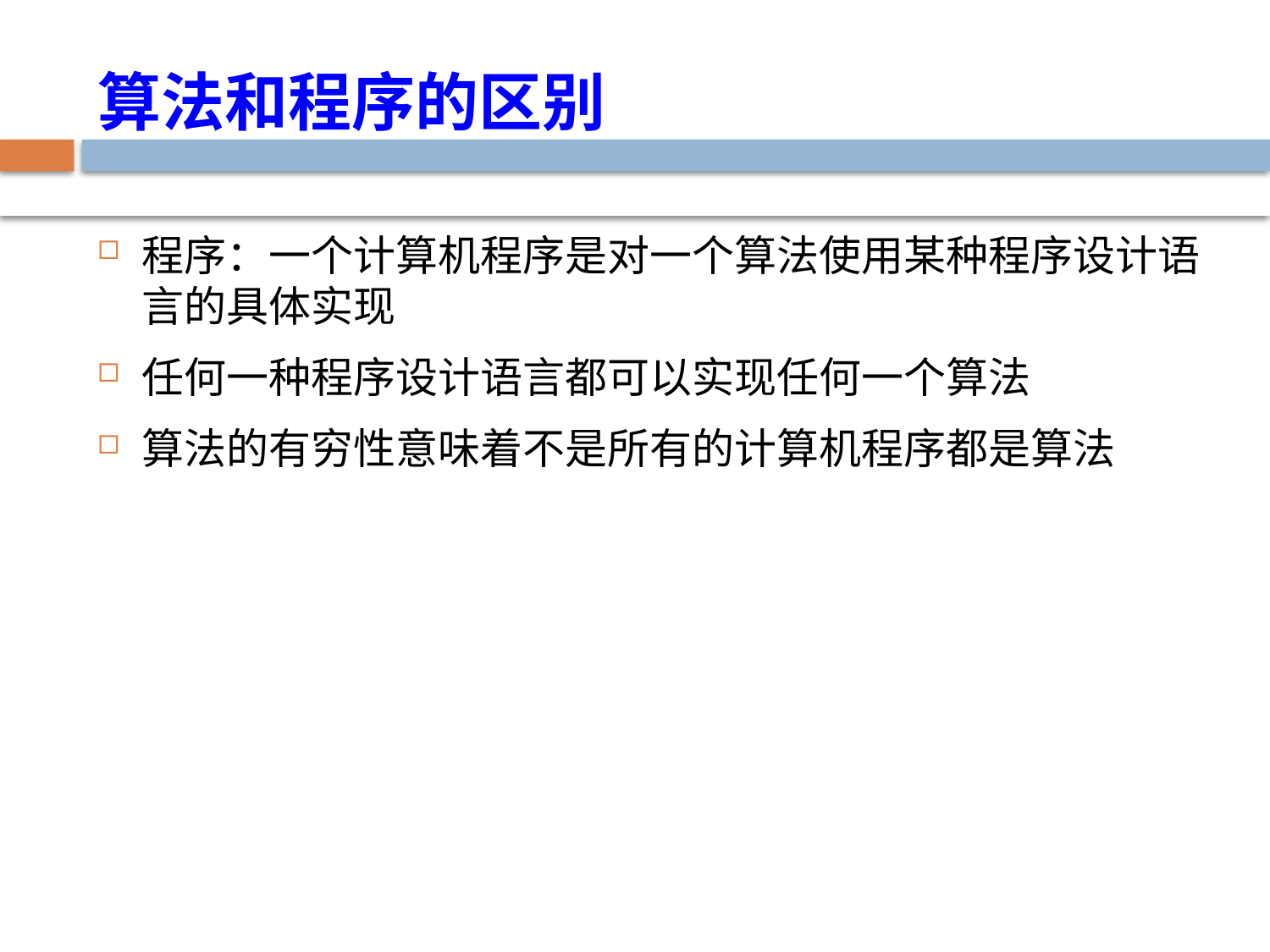

# 算法和程序的区别
程序：一个计算机程序是对一个算法使用某种程序设计语言的具体实现
任何一种程序设计语言都可以实现任何一个算法
算法的有穷性意味着不是所有的计算机程序都是算法